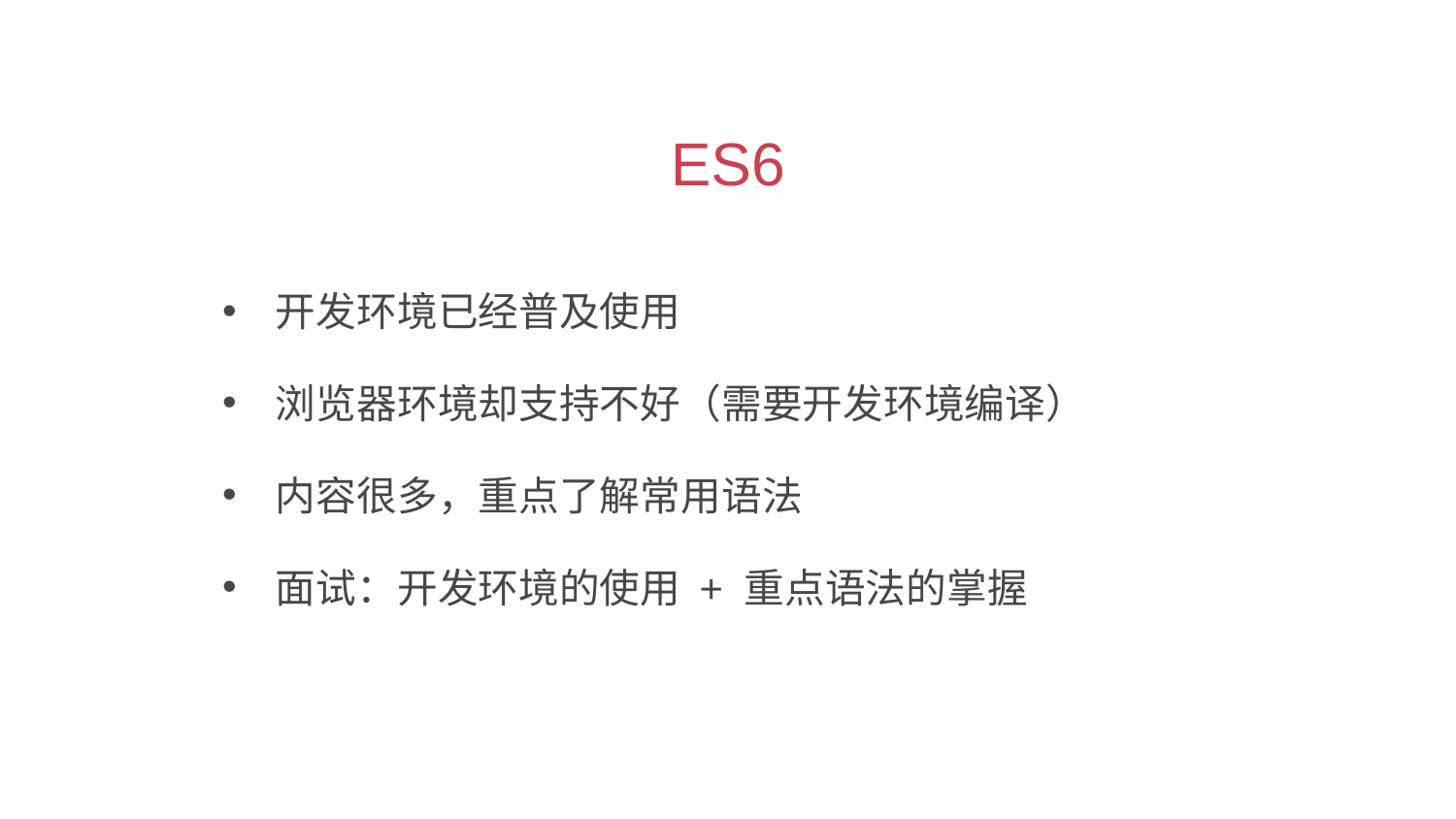

ES6
 开发环境已经普及使用
 浏览器环境却支持不好（需要开发环境编译）
 内容很多，重点了解常用语法
 面试：开发环境的使用 + 重点语法的掌握